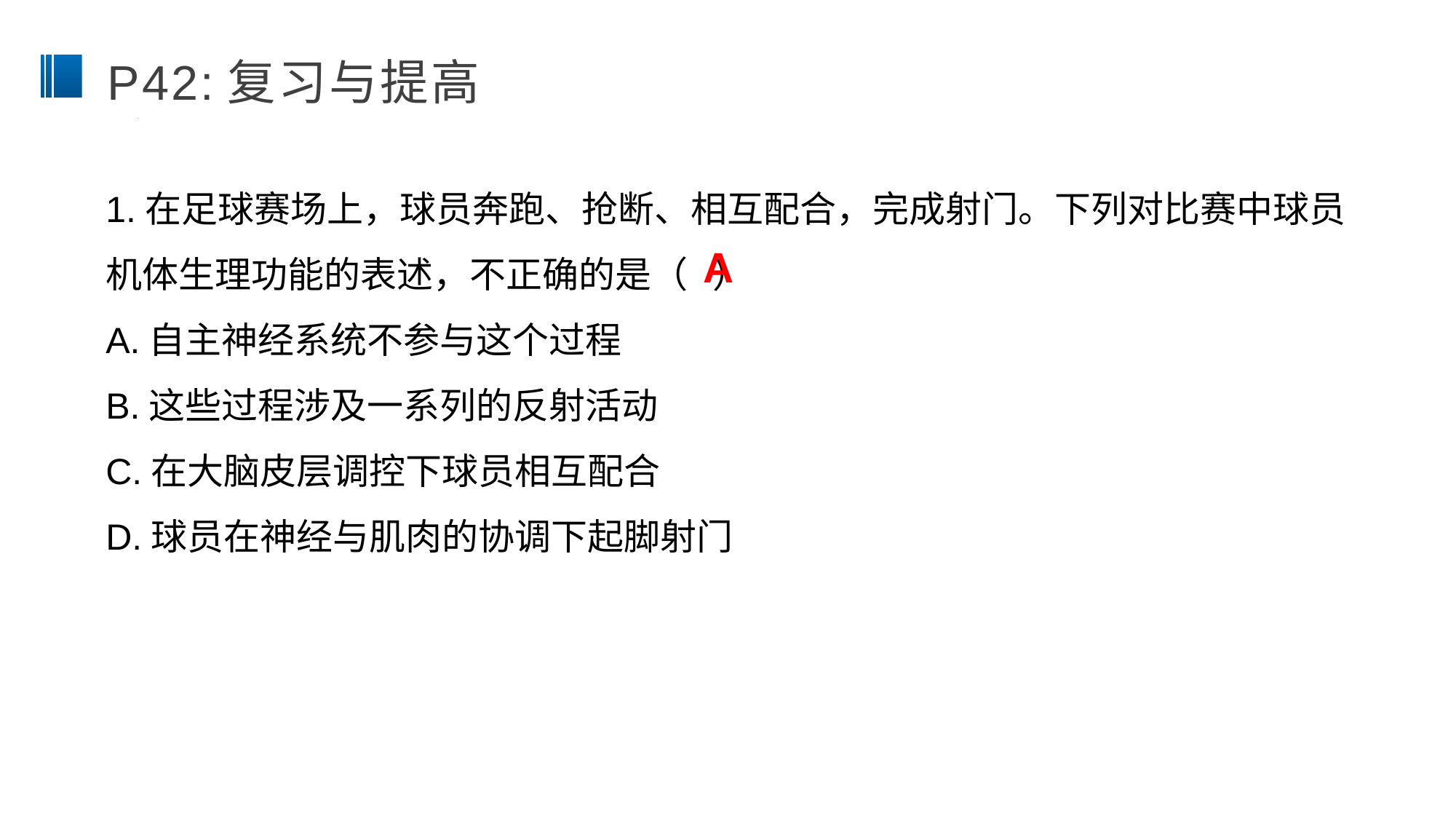

P42:复习与提高
1.在足球赛场上，球员奔跑、抢断、相互配合，完成射门。下列对比赛中球员机体生理功能的表述，不正确的是（   ）
A.自主神经系统不参与这个过程
B.这些过程涉及一系列的反射活动
C.在大脑皮层调控下球员相互配合
D.球员在神经与肌肉的协调下起脚射门
A